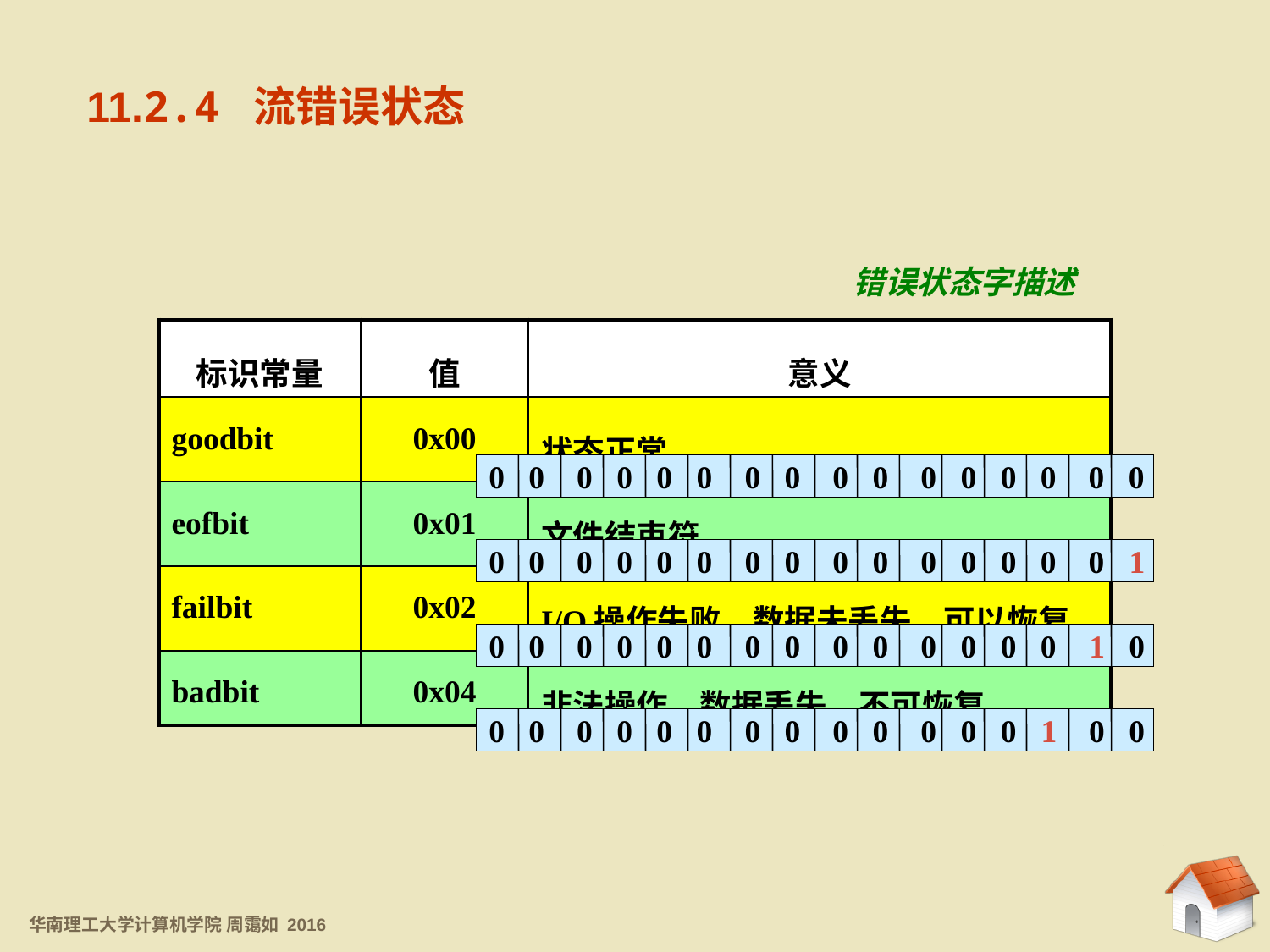

11.2.4  流错误状态
错误状态字描述
| 标识常量 | 值 | 意义 |
| --- | --- | --- |
| goodbit | 0x00 | 状态正常 |
| eofbit | 0x01 | 文件结束符 |
| failbit | 0x02 | I/O操作失败，数据未丢失，可以恢复 |
| badbit | 0x04 | 非法操作，数据丢失，不可恢复 |
0   0    0   0   0   0    0   0    0   0    0   0   0   0    0   0

0   0    0   0   0   0    0   0    0   0    0   0   0   0    0   1

0   0    0   0   0   0    0   0    0   0    0   0   0   0    1   0

0   0    0   0   0   0    0   0    0   0    0   0   0   1    0   0